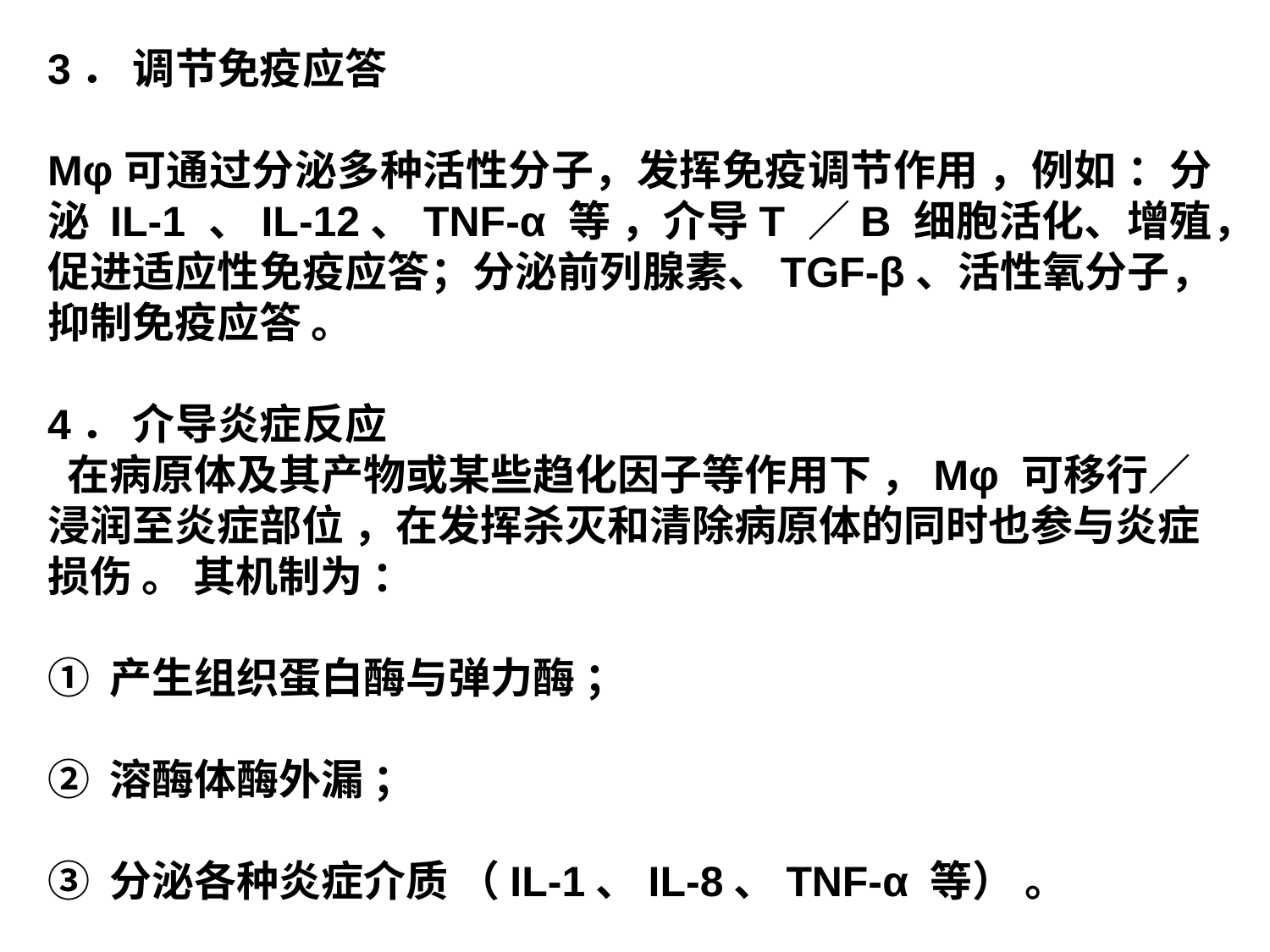

3． 调节免疫应答

Mφ可通过分泌多种活性分子，发挥免疫调节作用 ，例如 ：分泌 IL-1 、IL-12、TNF-α 等 ，介导T ／B 细胞活化、增殖，促进适应性免疫应答；分泌前列腺素、TGF-β、活性氧分子，抑制免疫应答 。

4． 介导炎症反应
 在病原体及其产物或某些趋化因子等作用下 ，Mφ 可移行／浸润至炎症部位 ，在发挥杀灭和清除病原体的同时也参与炎症损伤 。 其机制为 ：

① 产生组织蛋白酶与弹力酶 ；

② 溶酶体酶外漏 ；

③ 分泌各种炎症介质 （IL-1、IL-8、TNF-α 等） 。